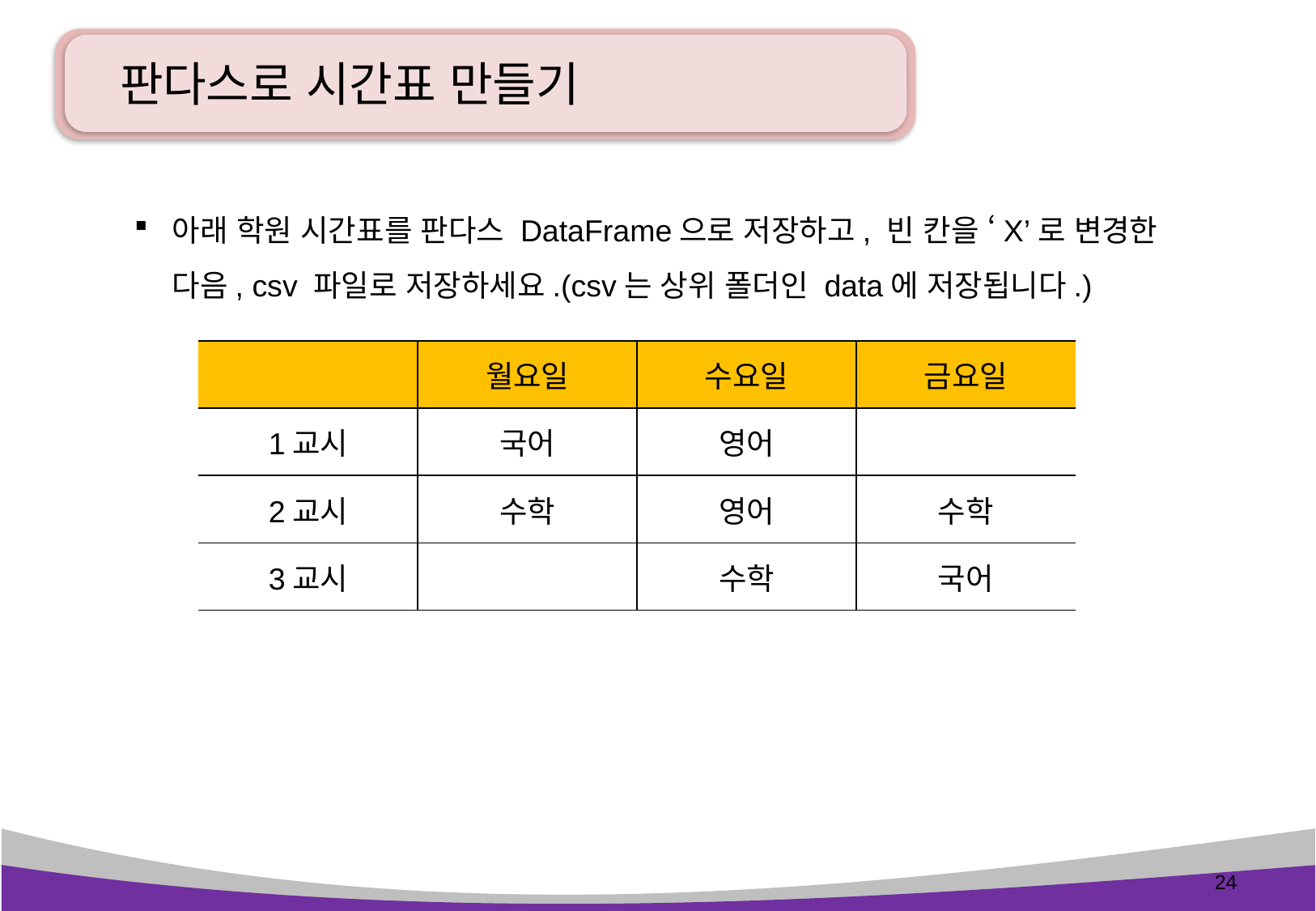

# 판다스로 시간표 만들기
아래 학원 시간표를 판다스 DataFrame으로 저장하고, 빈 칸을 ‘X’로 변경한 다음, csv 파일로 저장하세요.(csv는 상위 폴더인 data에 저장됩니다.)
|  | 월요일 | 수요일 | 금요일 |
| --- | --- | --- | --- |
| 1교시 | 국어 | 영어 |  |
| 2교시 | 수학 | 영어 | 수학 |
| 3교시 |  | 수학 | 국어 |
24